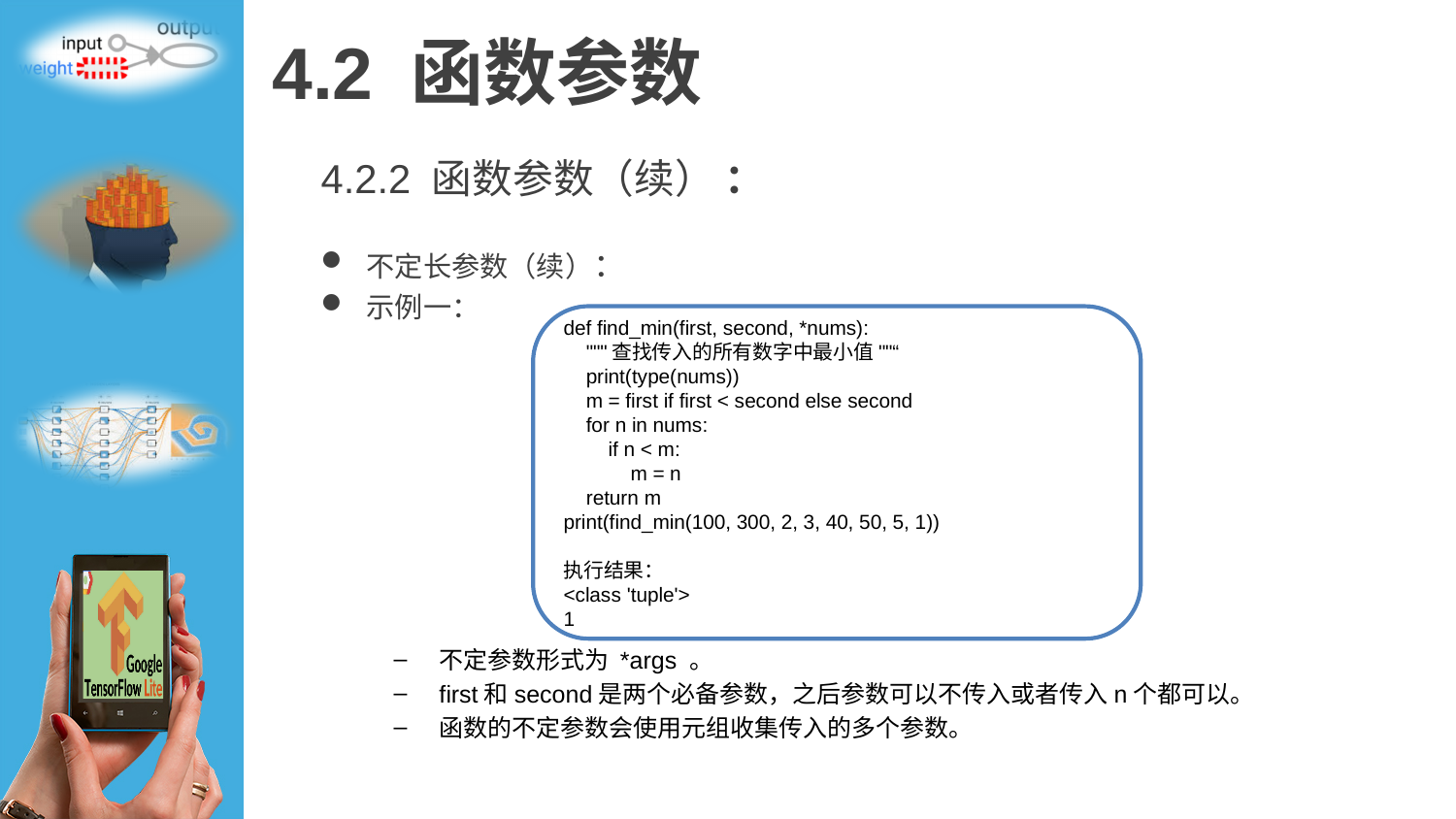

# 4.2 函数参数
4.2.2 函数参数（续） ：
不定长参数（续）：
示例一：

不定参数形式为 *args 。
first和second是两个必备参数，之后参数可以不传入或者传入n个都可以。
函数的不定参数会使用元组收集传入的多个参数。

def find_min(first, second, *nums):
    """查找传入的所有数字中最小值""“
    print(type(nums))
    m = first if first < second else second
    for n in nums:
        if n < m:
            m = n
    return m
print(find_min(100, 300, 2, 3, 40, 50, 5, 1))

执行结果：
<class 'tuple'>
1